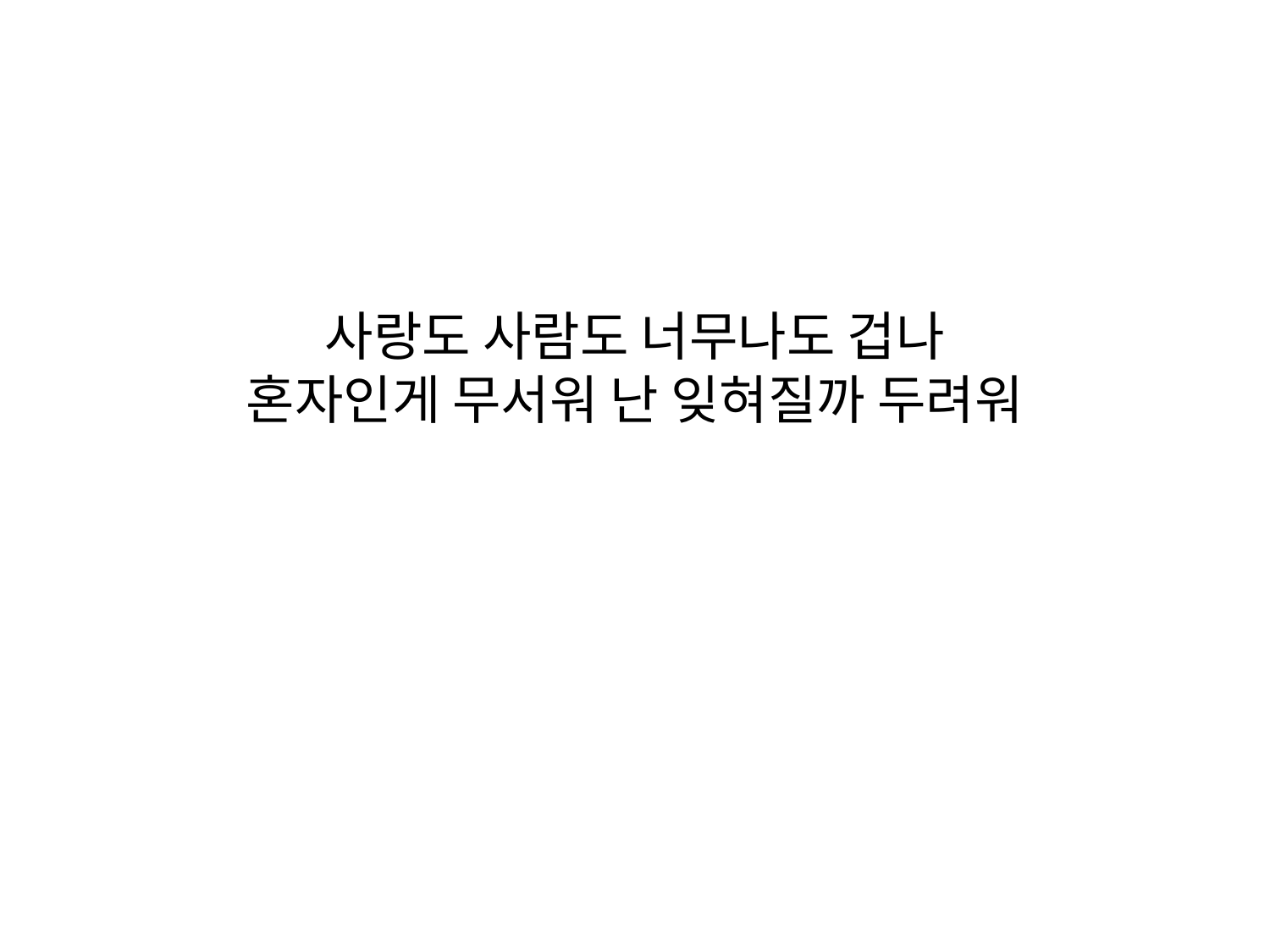

# 사랑도 사람도 너무나도 겁나 혼자인게 무서워 난 잊혀질까 두려워